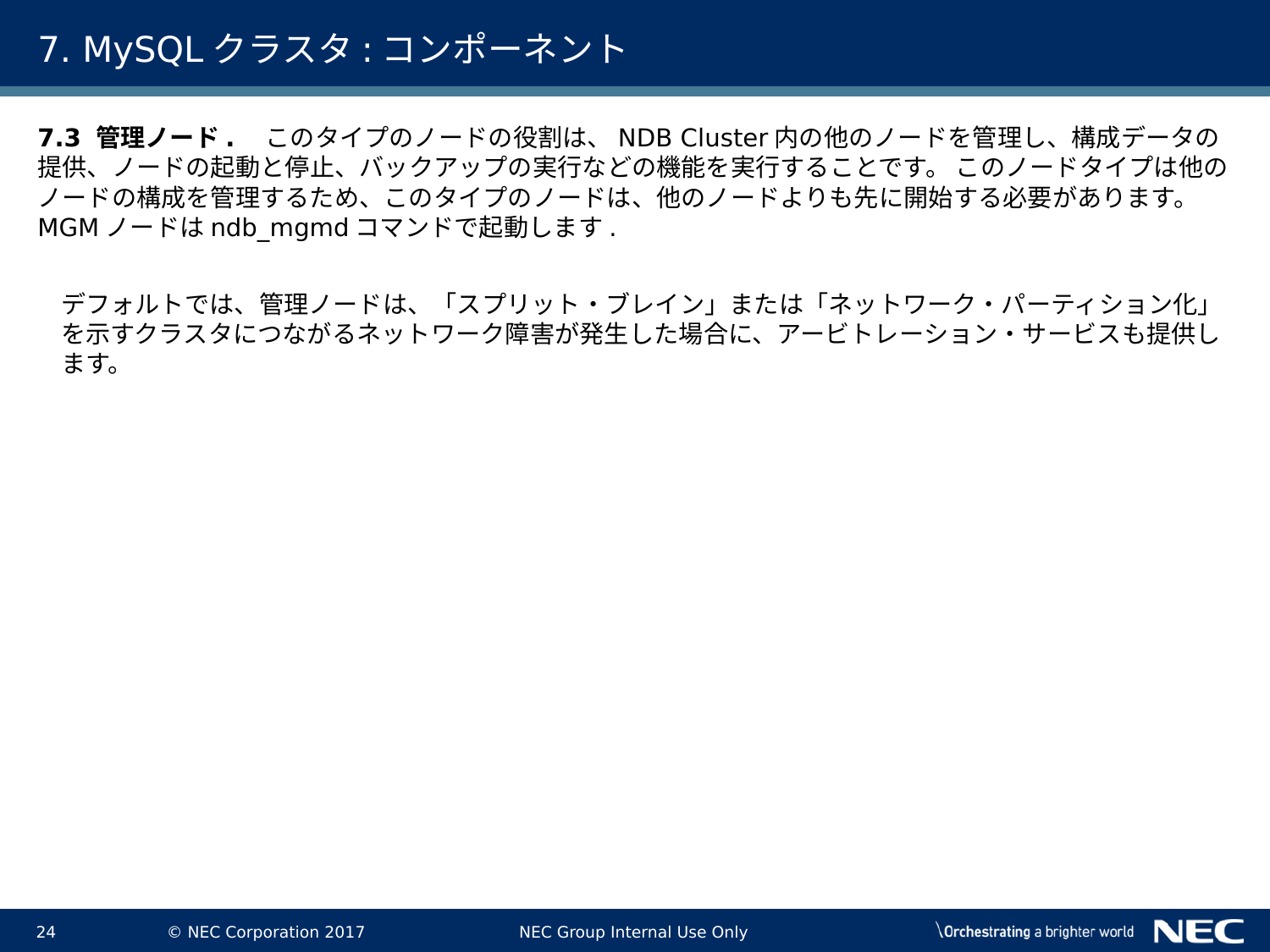

# 7. MySQLクラスタ:コンポーネント
7.3 管理ノード.　このタイプのノードの役割は、NDB Cluster内の他のノードを管理し、構成データの提供、ノードの起動と停止、バックアップの実行などの機能を実行することです。 このノードタイプは他のノードの構成を管理するため、このタイプのノードは、他のノードよりも先に開始する必要があります。 MGMノードはndb_mgmdコマンドで起動します.

デフォルトでは、管理ノードは、「スプリット・ブレイン」または「ネットワーク・パーティション化」を示すクラスタにつながるネットワーク障害が発生した場合に、アービトレーション・サービスも提供します。